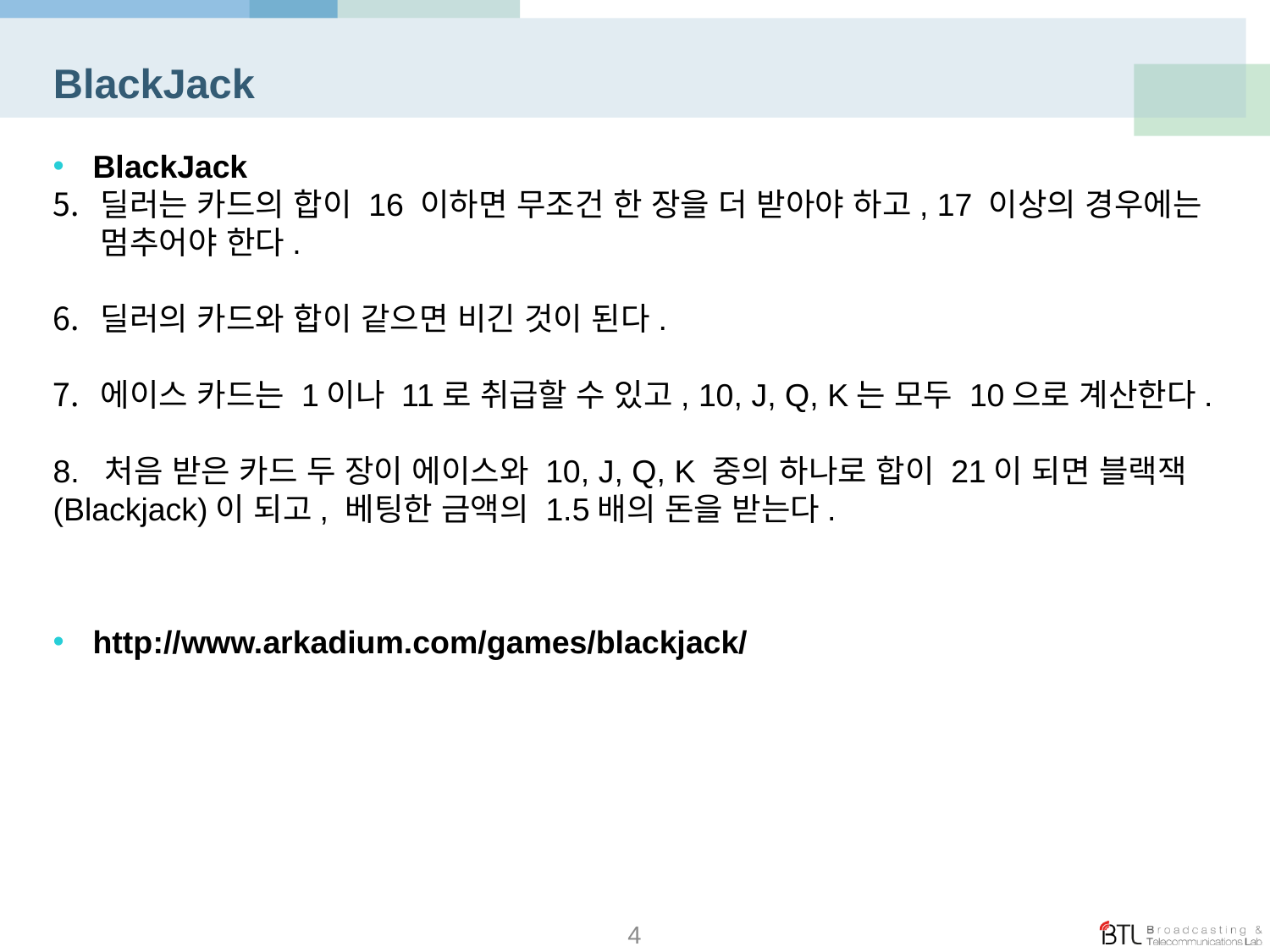

# BlackJack
BlackJack
딜러는 카드의 합이 16 이하면 무조건 한 장을 더 받아야 하고, 17 이상의 경우에는 멈추어야 한다.

딜러의 카드와 합이 같으면 비긴 것이 된다.

에이스 카드는 1이나 11로 취급할 수 있고, 10, J, Q, K는 모두 10으로 계산한다.

8.  처음 받은 카드 두 장이 에이스와 10, J, Q, K 중의 하나로 합이 21이 되면 블랙잭(Blackjack)이 되고, 베팅한 금액의 1.5배의 돈을 받는다.

http://www.arkadium.com/games/blackjack/
4